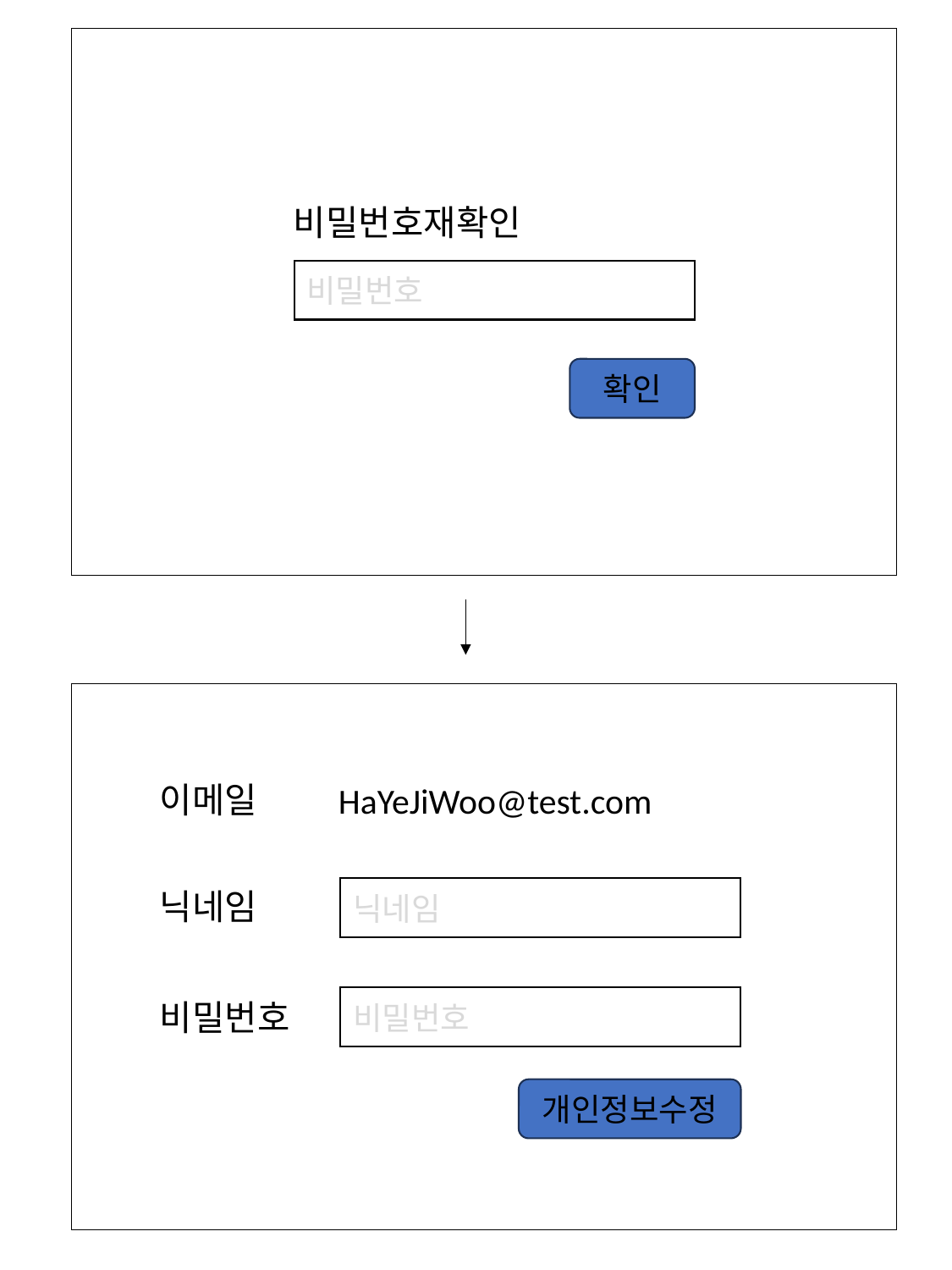

비밀번호재확인
비밀번호
확인

이메일
HaYeJiWoo@test.com
닉네임
닉네임
비밀번호
비밀번호
개인정보수정